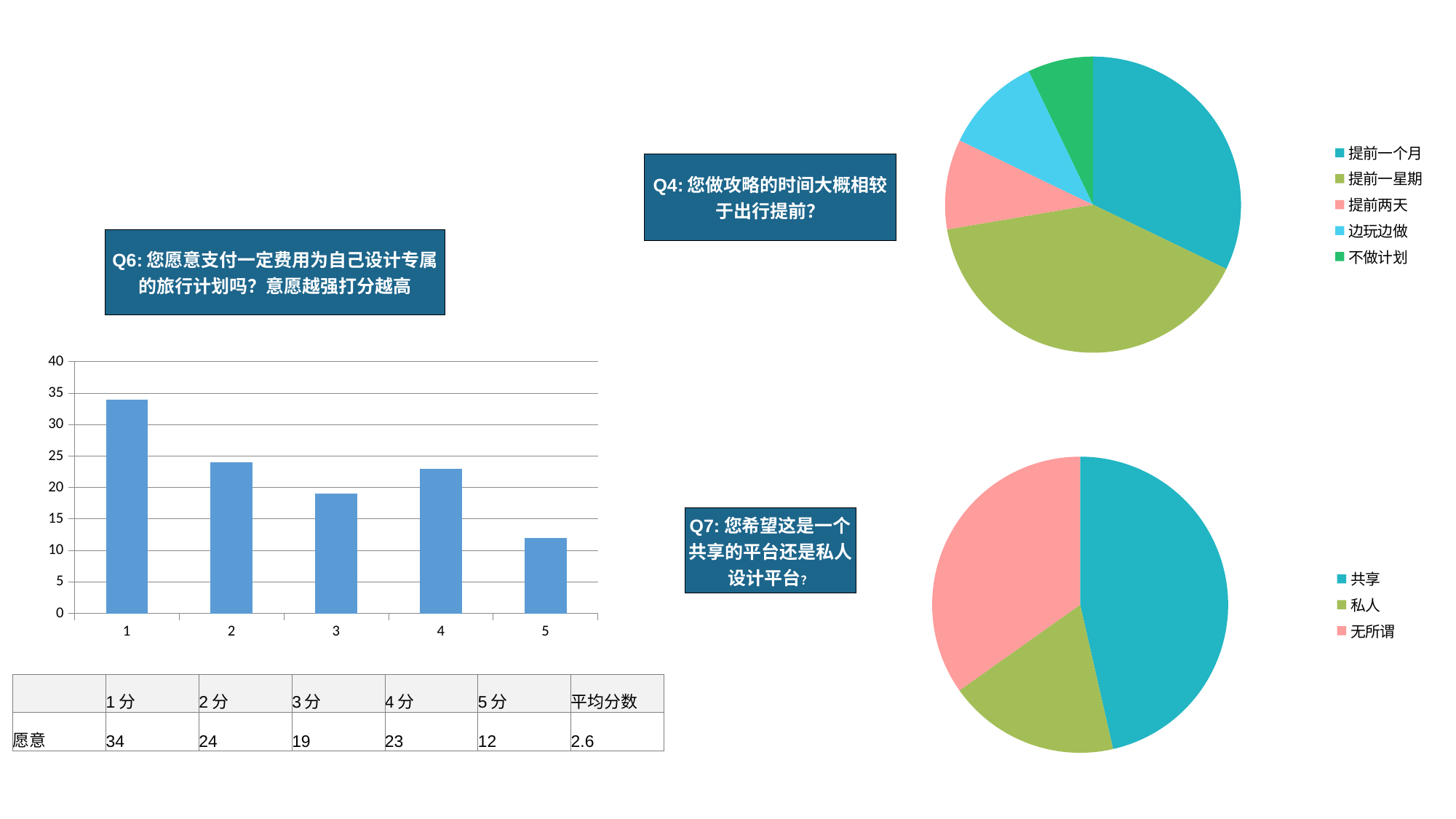

### Chart

| Category |  |
|---|---|
| 提前一个月 | 36.0 |
| 提前一星期 | 45.0 |
| 提前两天 | 11.0 |
| 边玩边做 | 12.0 |
| 不做计划 | 8.0 |
| Q4:您做攻略的时间大概相较于出行提前？ |
| --- |
| Q6:您愿意支付一定费用为自己设计专属的旅行计划吗？意愿越强打分越高 |
| --- |

### Chart

| Category |  |
|---|---|

### Chart

| Category |  |
|---|---|
| 共享 | 52.0 |
| 私人 | 21.0 |
| 无所谓 | 39.0 |
| Q7:您希望这是一个共享的平台还是私人设计平台？ |
| --- |
|  | 1分 | 2分 | 3分 | 4分 | 5分 | 平均分数 |
| --- | --- | --- | --- | --- | --- | --- |
| 愿意 | 34 | 24 | 19 | 23 | 12 | 2.6 |